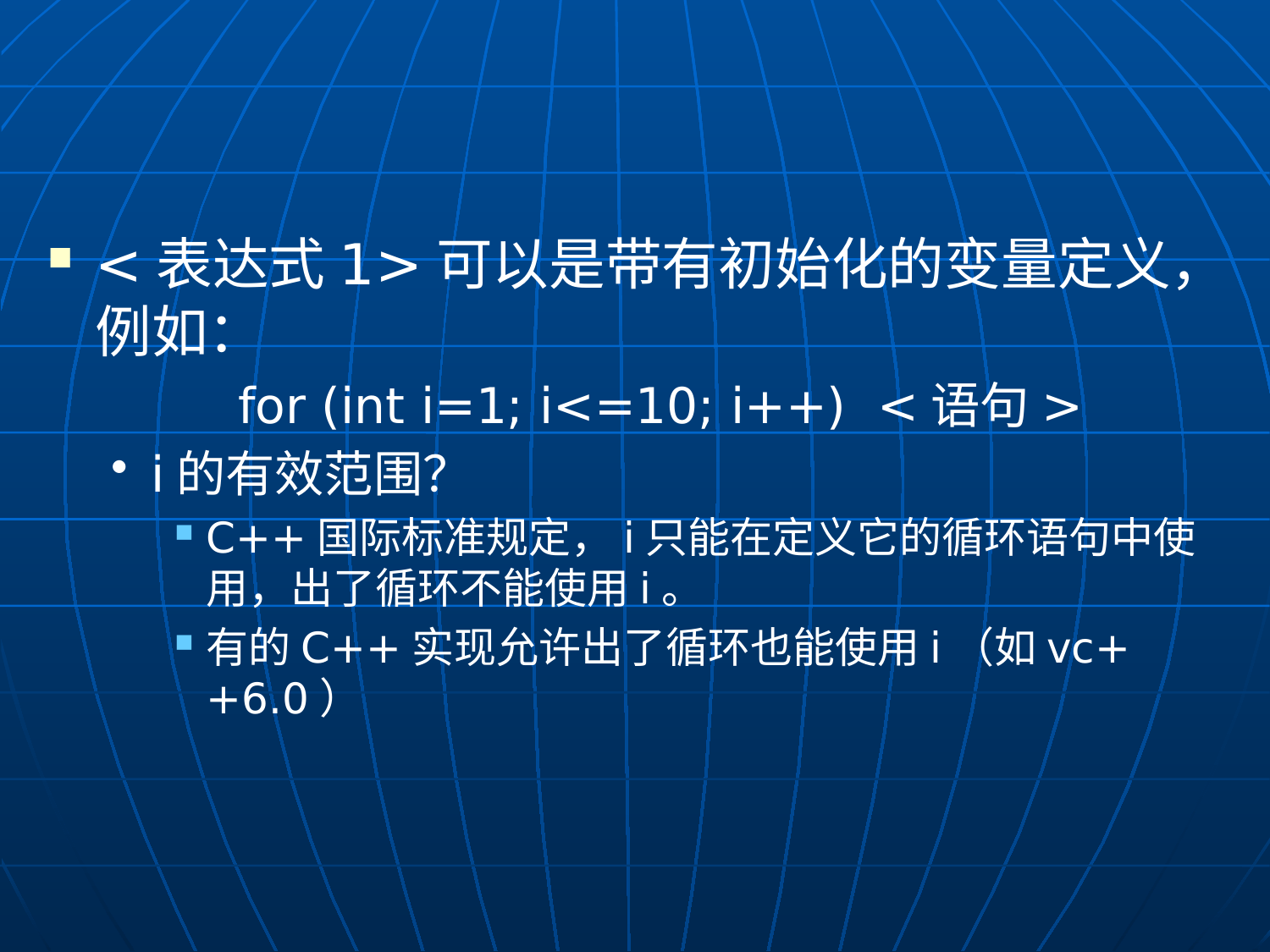

#
<表达式1>可以是带有初始化的变量定义，例如：
	for (int i=1; i<=10; i++)  <语句>
i的有效范围？
C++国际标准规定，i只能在定义它的循环语句中使用，出了循环不能使用i。
有的C++实现允许出了循环也能使用i（如vc++6.0）